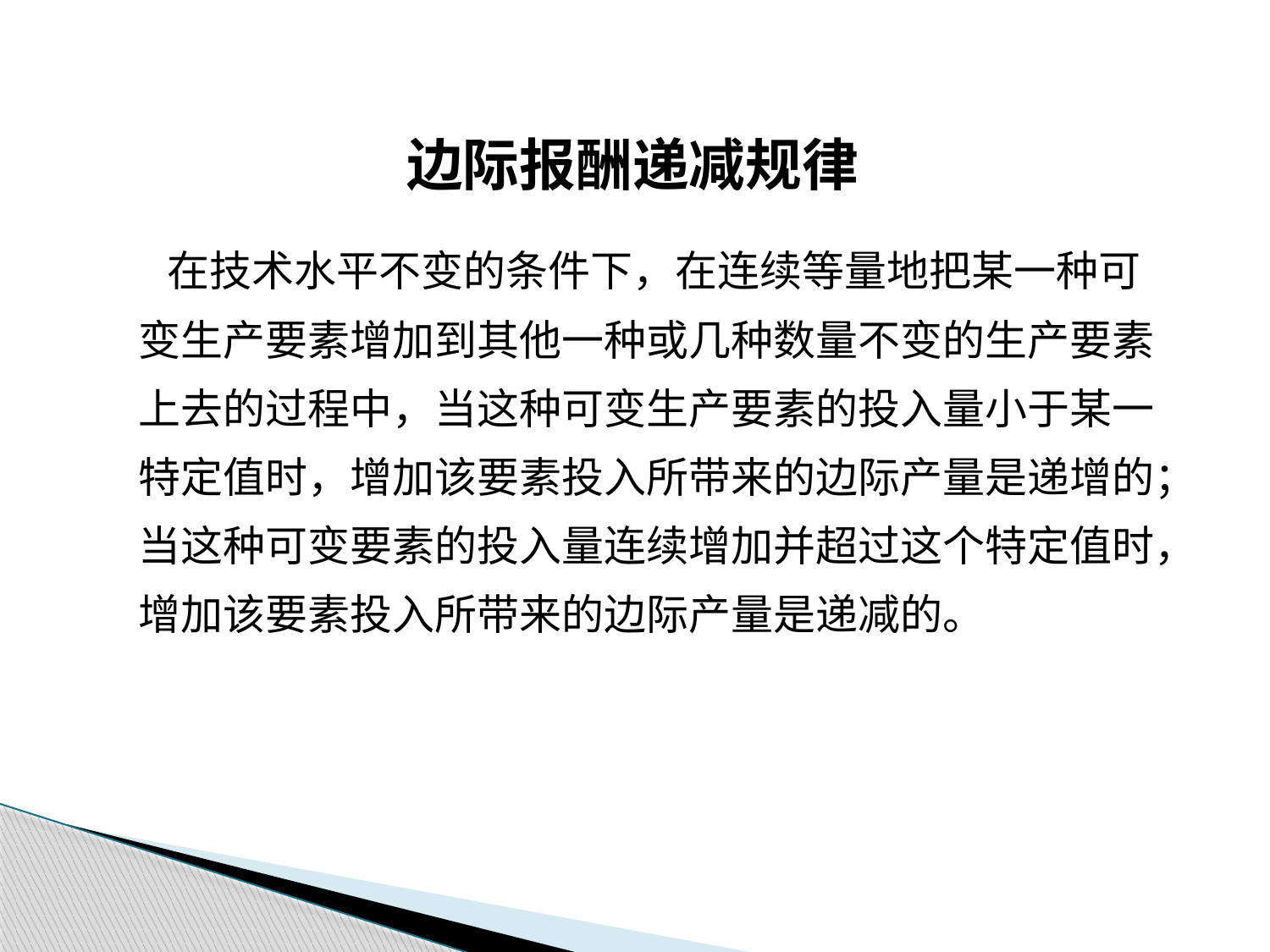

边际报酬递减规律
     在技术水平不变的条件下，在连续等量地把某一种可变生产要素增加到其他一种或几种数量不变的生产要素上去的过程中，当这种可变生产要素的投入量小于某一特定值时，增加该要素投入所带来的边际产量是递增的；当这种可变要素的投入量连续增加并超过这个特定值时，增加该要素投入所带来的边际产量是递减的。